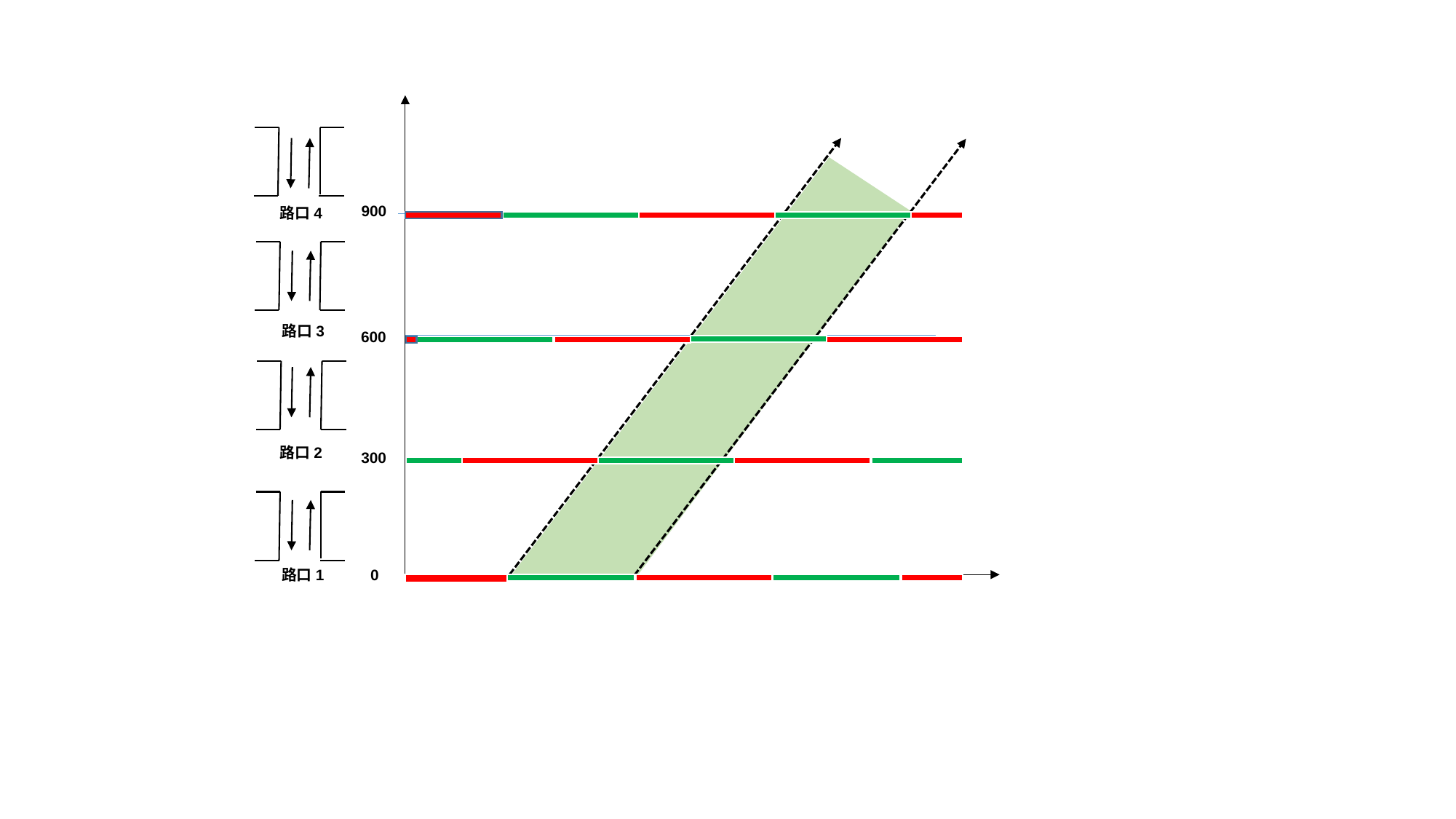

900
路口4

路口3
600

路口2
300

路口1
0